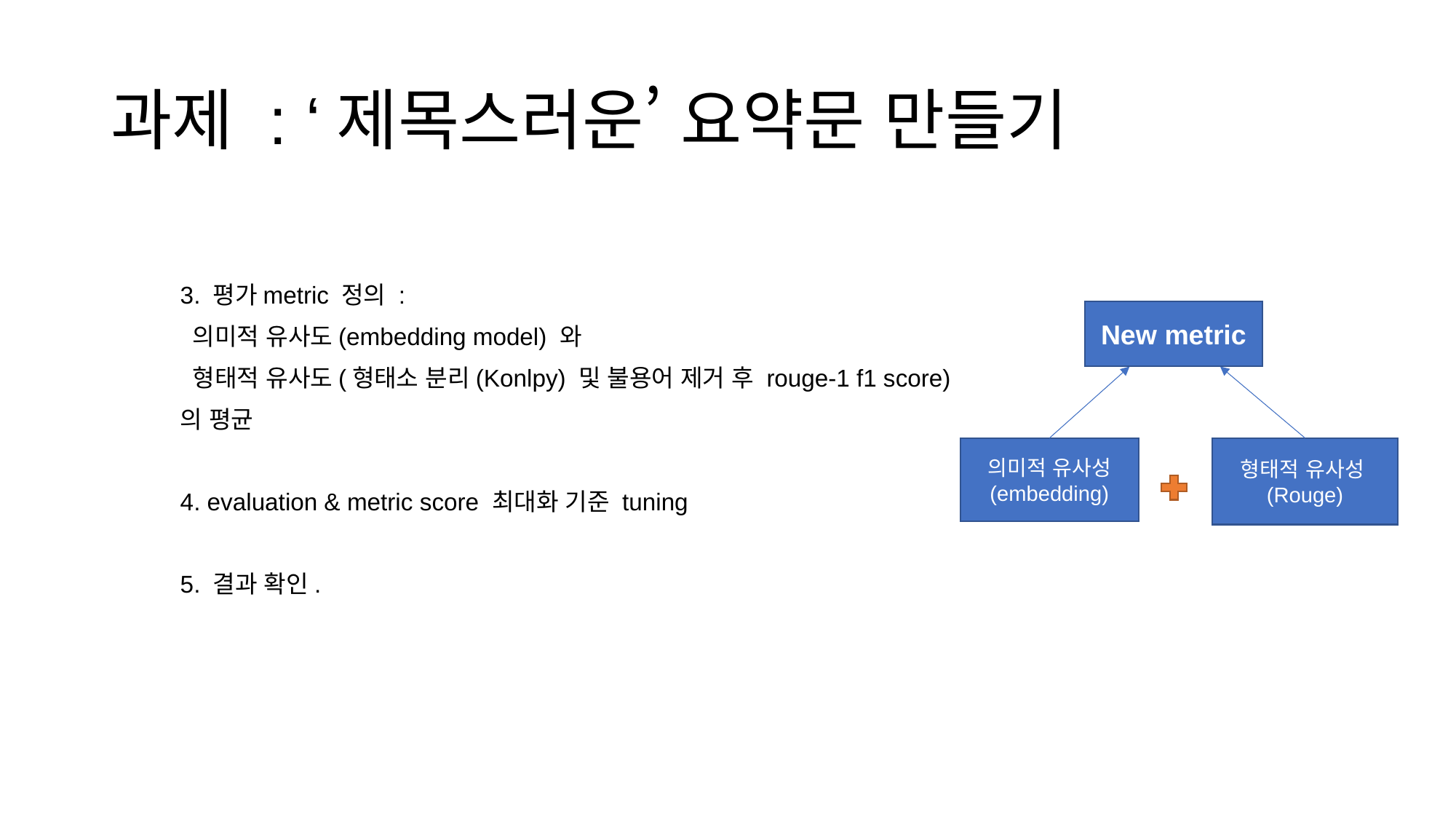

# 과제 : ‘제목스러운’ 요약문 만들기

3. 평가metric 정의 :
 의미적 유사도(embedding model) 와
 형태적 유사도(형태소 분리(Konlpy) 및 불용어 제거 후 rouge-1 f1 score)
의 평균

4. evaluation & metric score 최대화 기준 tuning

5. 결과 확인.

New metric
형태적 유사성(Rouge)
의미적 유사성
(embedding)